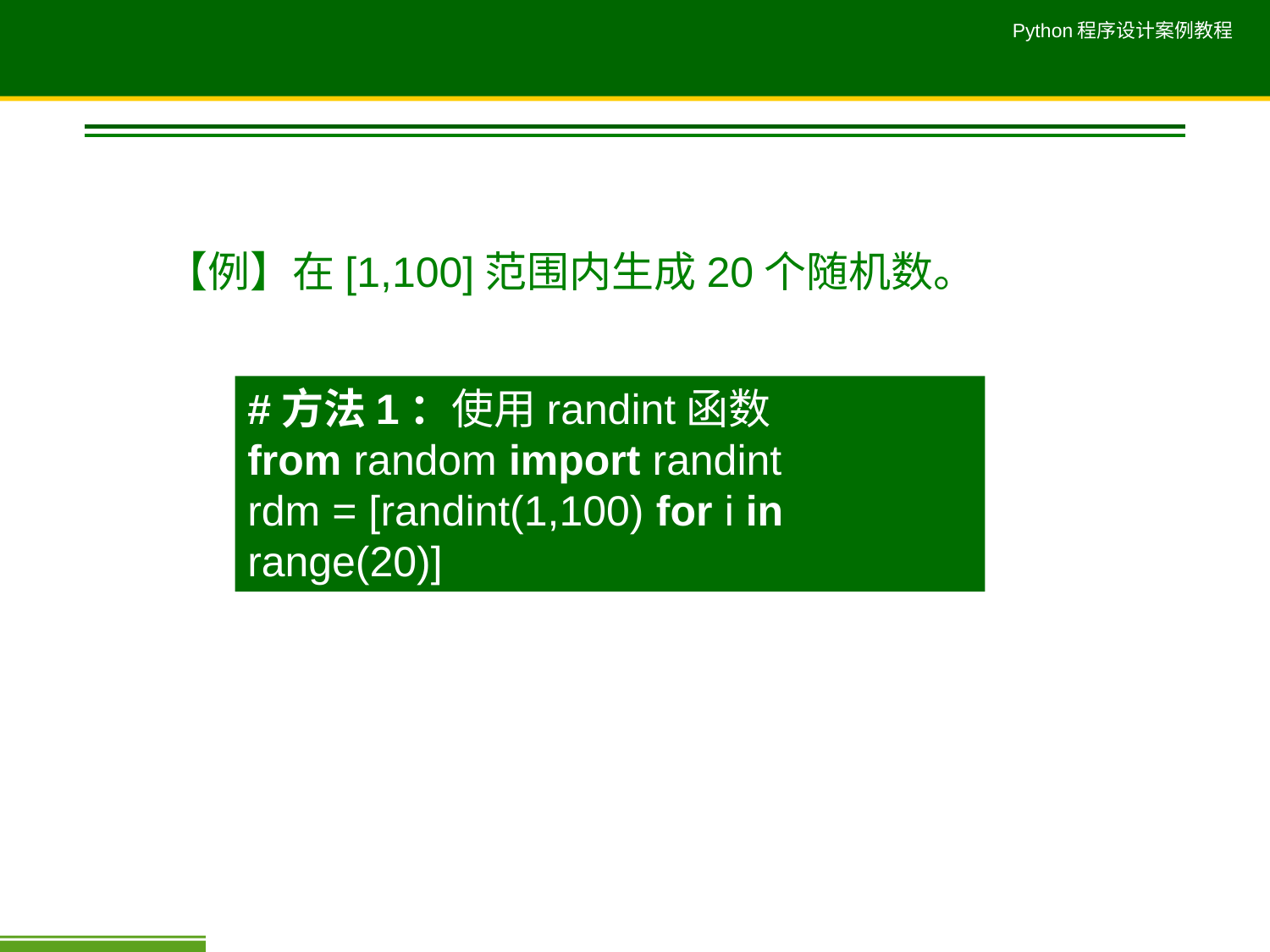

【例】在[1,100]范围内生成20个随机数。
#方法1：使用randint函数
from random import randint
rdm = [randint(1,100) for i in range(20)]